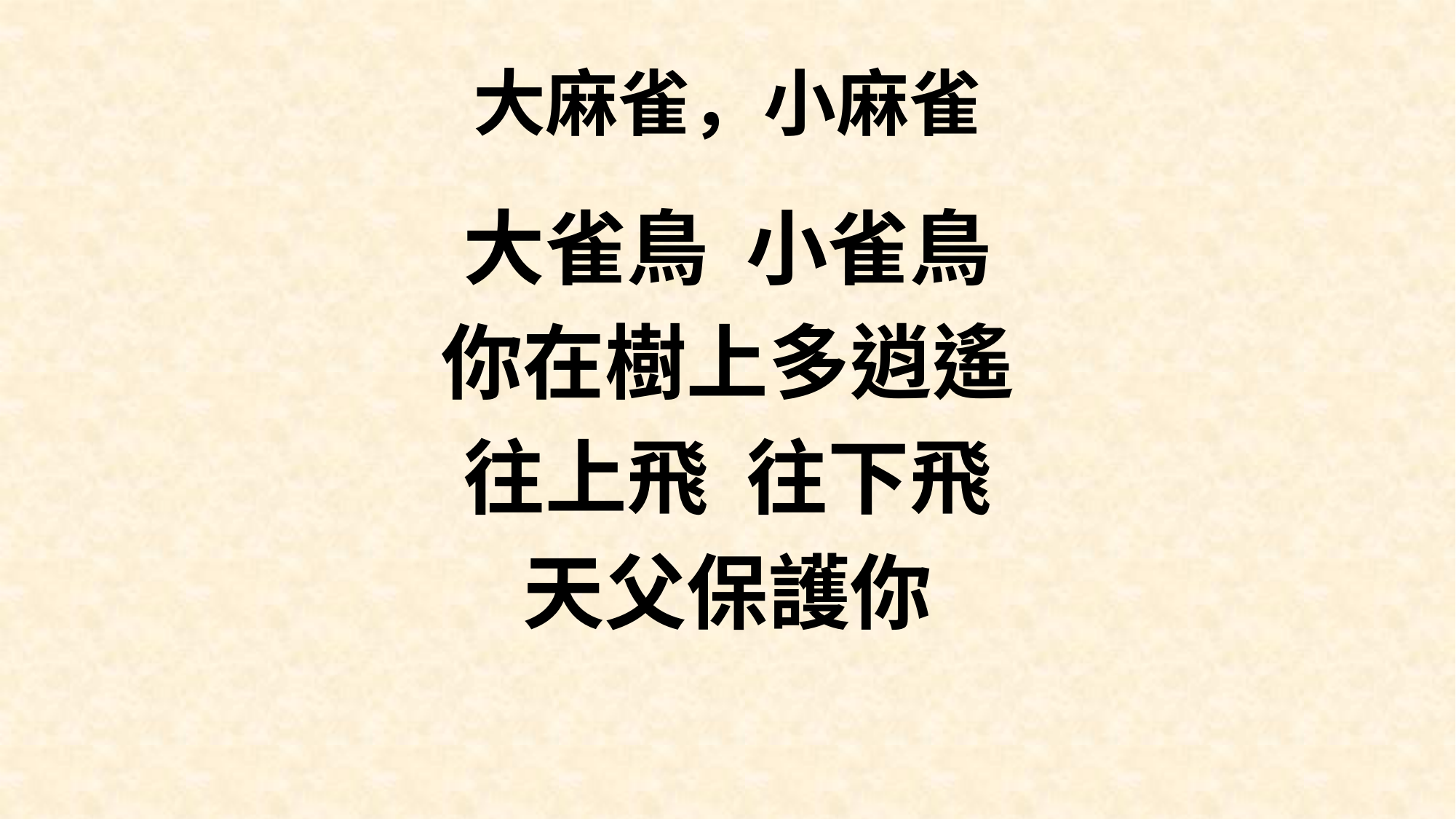

# 大麻雀，小麻雀
大雀鳥  小雀鳥
你在樹上多逍遙
往上飛  往下飛
天父保護你